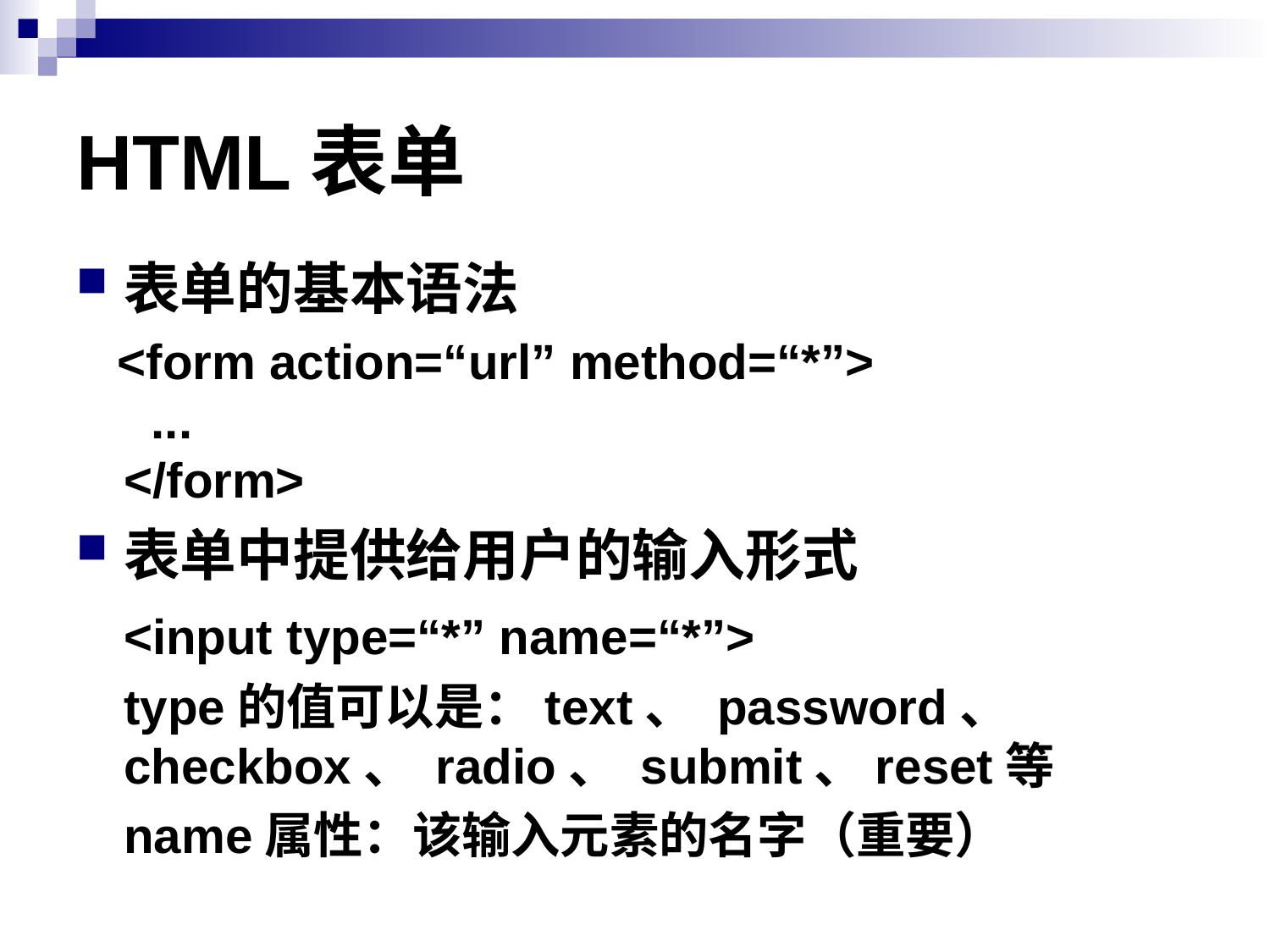

# HTML表单
表单的基本语法
   <form action=“url” method=“*”>
  ...
</form>
表单中提供给用户的输入形式
	<input type=“*” name=“*”>
 	type的值可以是：text、 password、 checkbox、 radio、 submit、reset等
	name属性：该输入元素的名字（重要）

19